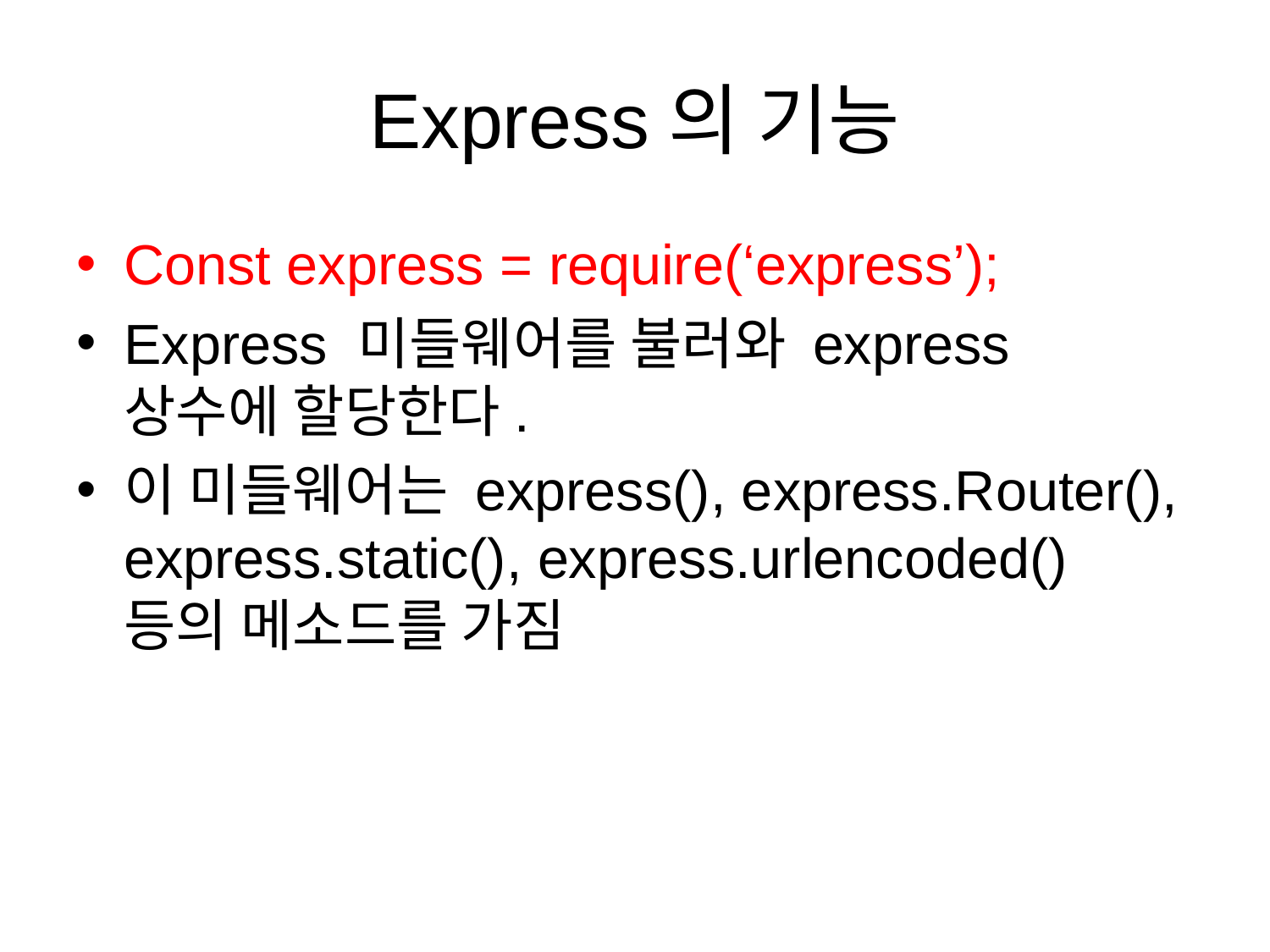

# Express의 기능
Const express = require(‘express’);
Express 미들웨어를 불러와 express 상수에 할당한다.
이 미들웨어는 express(), express.Router(), express.static(), express.urlencoded() 등의 메소드를 가짐